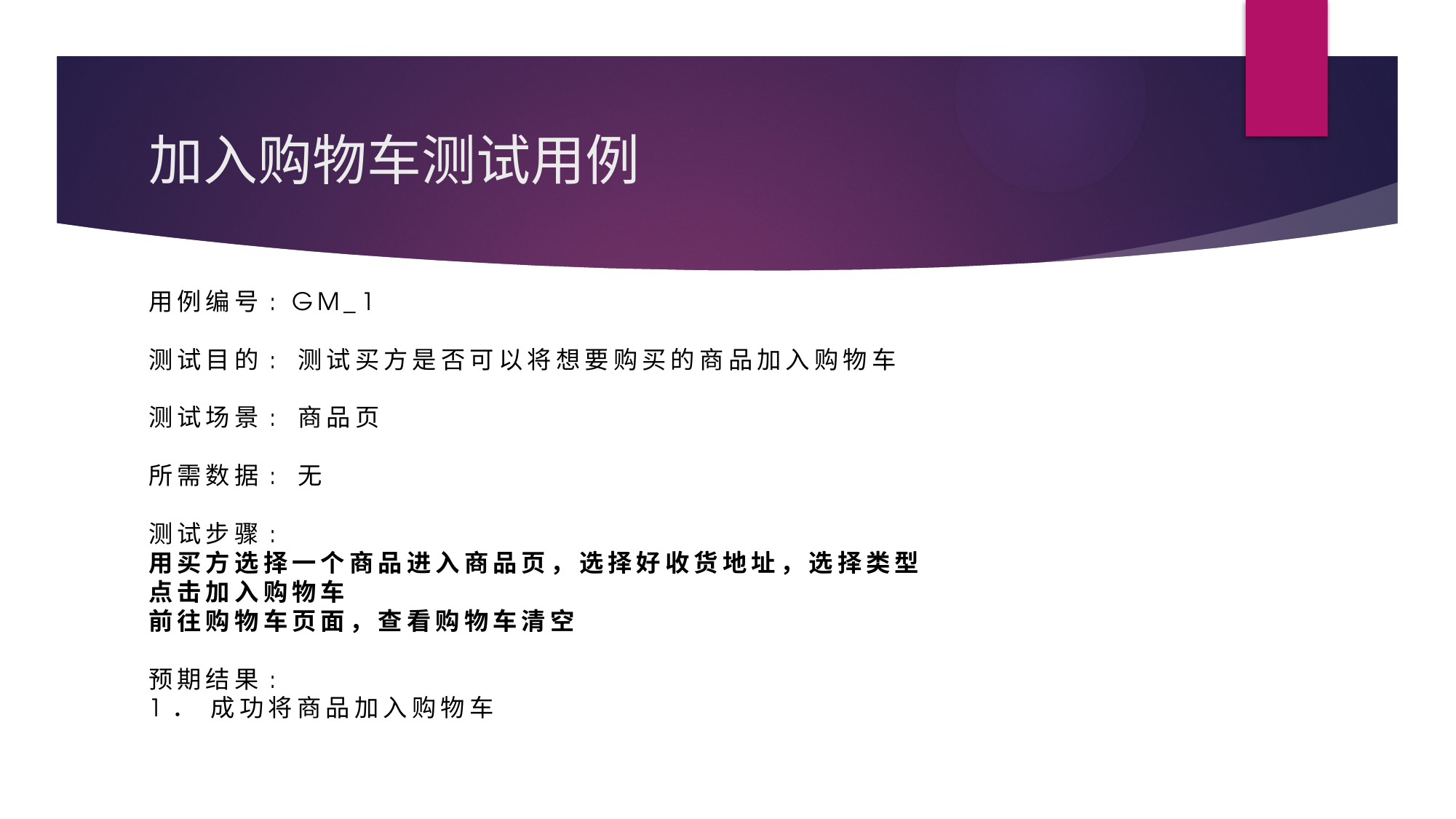

# 加入购物车测试用例
用例编号: GM_1

测试目的: 测试买方是否可以将想要购买的商品加入购物车

测试场景: 商品页

所需数据: 无

测试步骤:
用买方选择一个商品进入商品页，选择好收货地址，选择类型
点击加入购物车
前往购物车页面，查看购物车清空

预期结果:
1． 成功将商品加入购物车